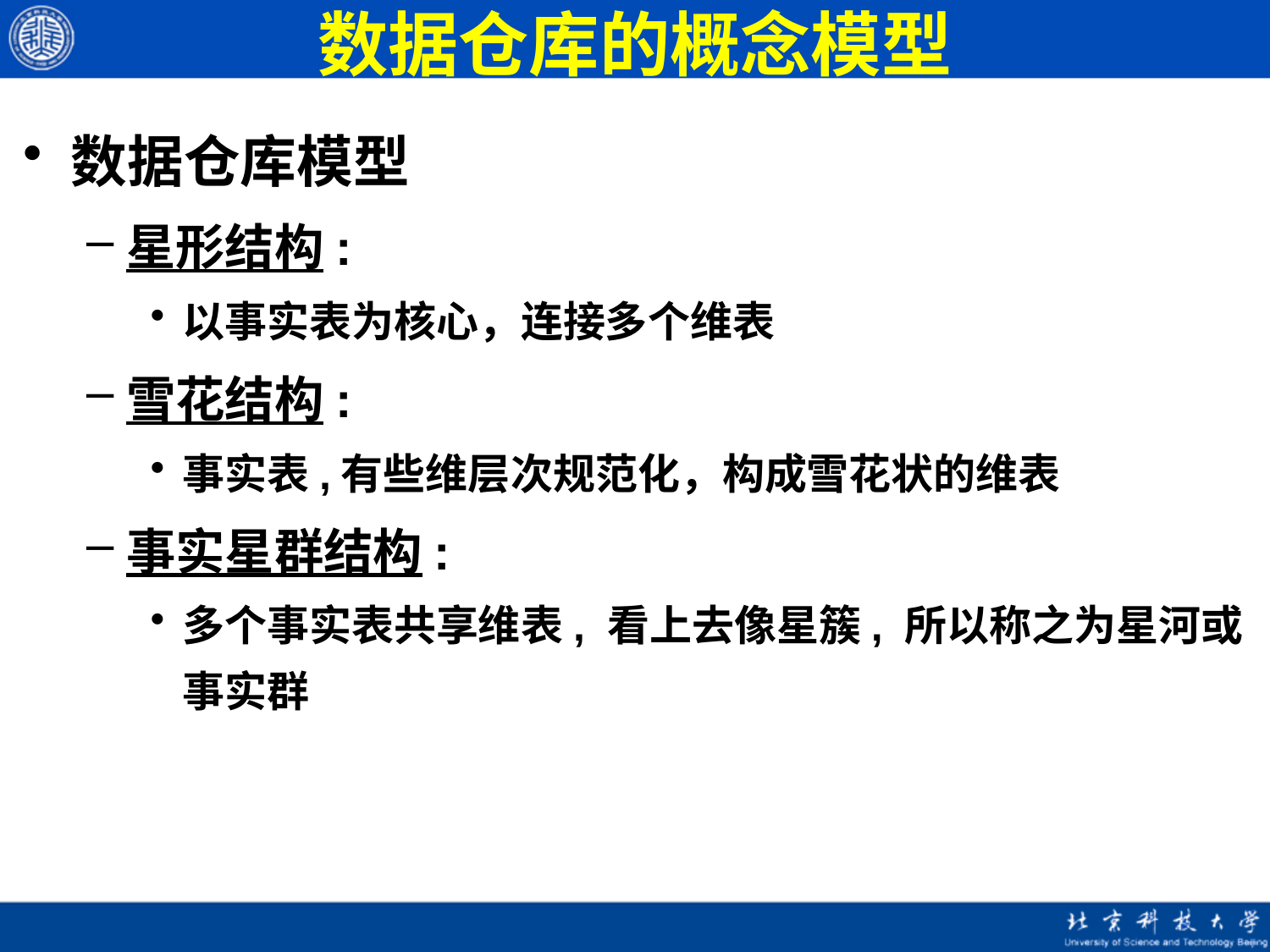

# 数据仓库的概念模型
数据仓库模型
星形结构:
以事实表为核心，连接多个维表
雪花结构:
事实表,有些维层次规范化，构成雪花状的维表
事实星群结构:
多个事实表共享维表, 看上去像星簇, 所以称之为星河或事实群